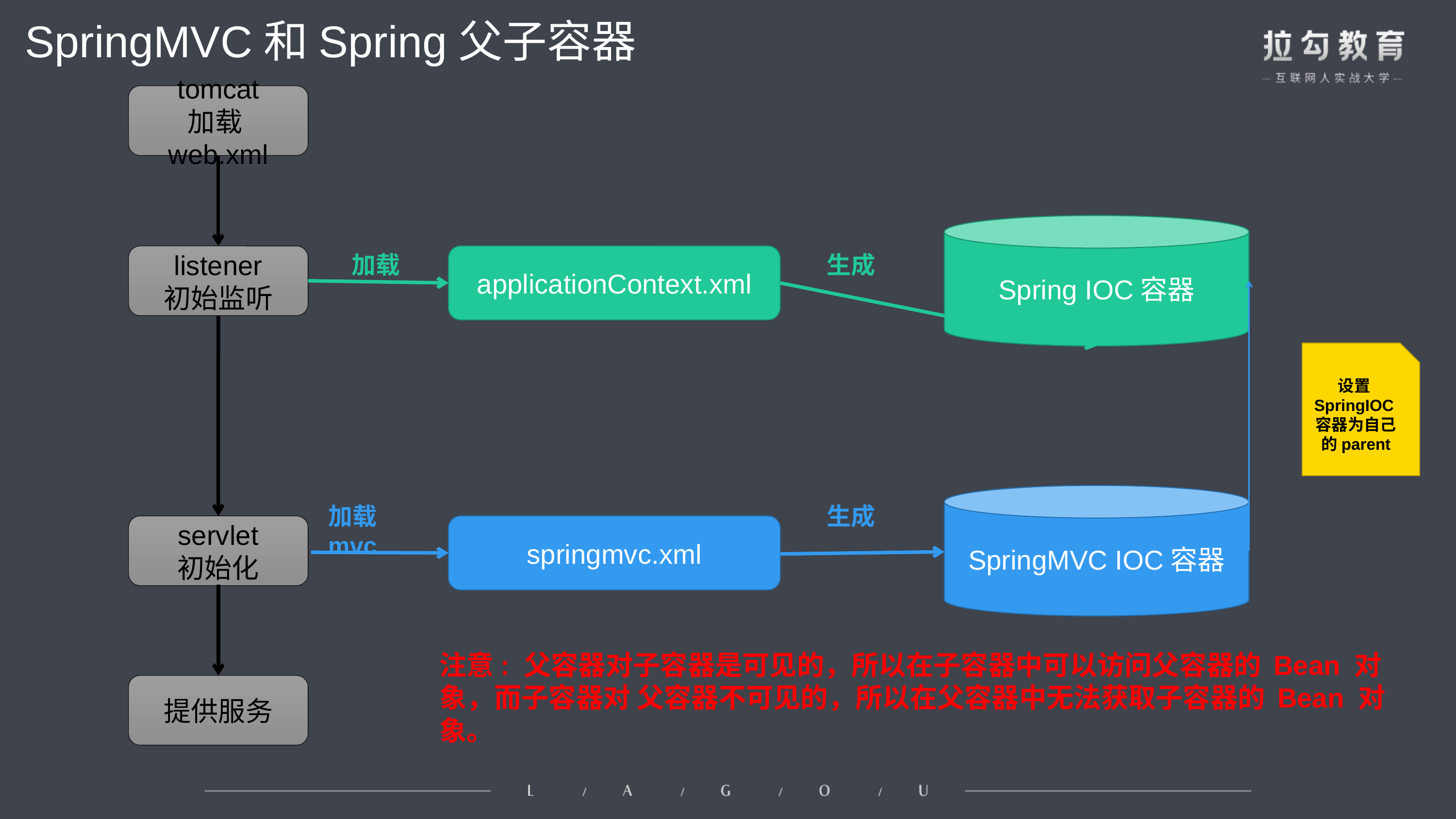

SpringMVC和Spring父子容器
tomcat
加载web.xml
Spring IOC容器
listener
初始监听
applicationContext.xml
生成
加载
设置SpringIOC容器为自己的parent
SpringMVC IOC容器
加载mvc
生成
servlet
初始化
springmvc.xml
注意: 父容器对子容器是可见的，所以在子容器中可以访问父容器的 Bean 对象，而子容器对 父容器不可见的，所以在父容器中无法获取子容器的 Bean 对象。
提供服务